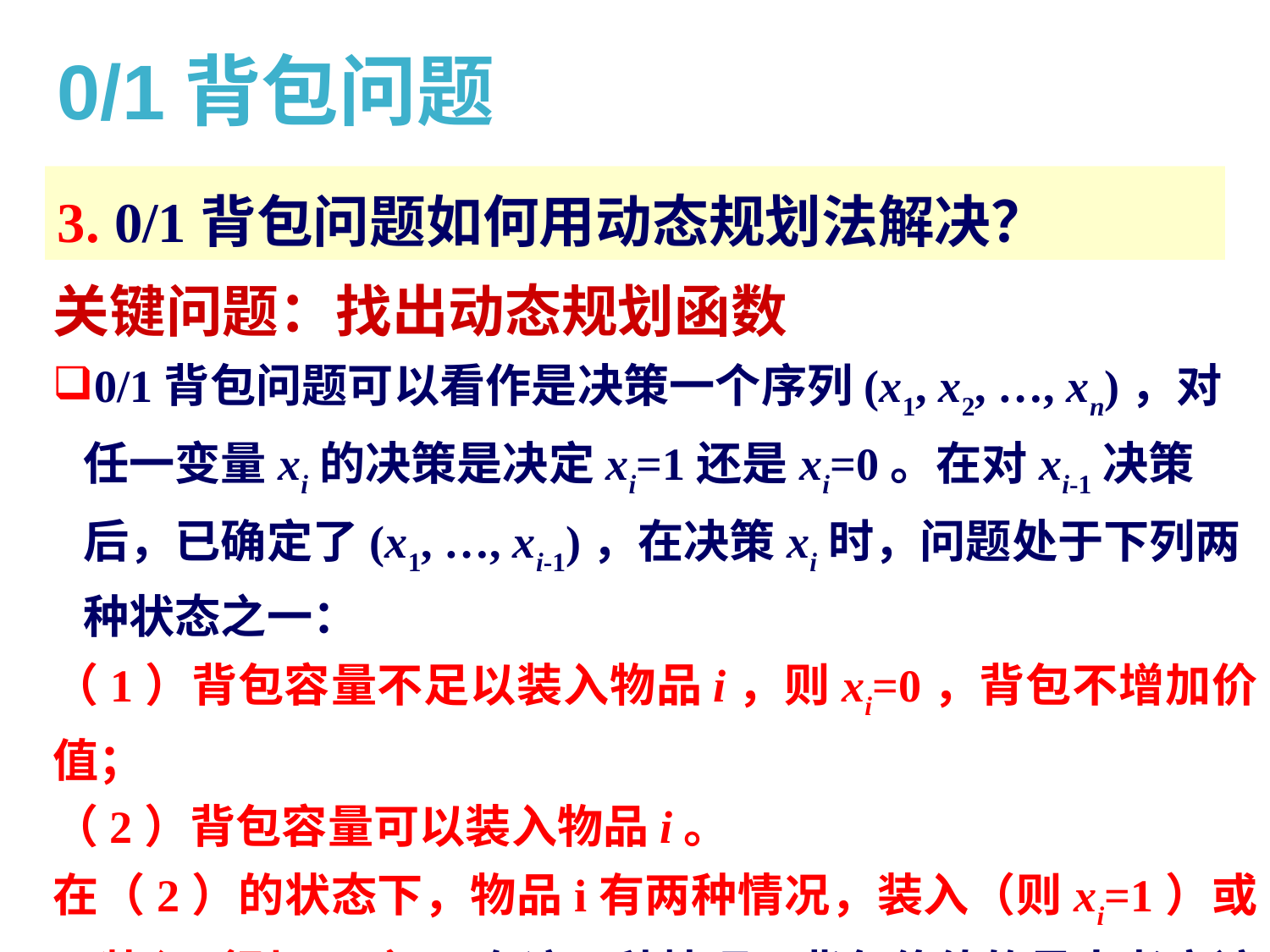

0/1背包问题
3. 0/1背包问题如何用动态规划法解决？
关键问题：找出动态规划函数
0/1背包问题可以看作是决策一个序列(x1, x2, …, xn)，对任一变量xi的决策是决定xi=1还是xi=0。在对xi-1决策后，已确定了(x1, …, xi-1)，在决策xi时，问题处于下列两种状态之一：
（1）背包容量不足以装入物品i，则xi=0，背包不增加价值；
（2）背包容量可以装入物品i。
在（2）的状态下，物品i有两种情况，装入（则xi=1）或不装入（则xi=0）。在这两种情况下背包价值的最大者应该是对xi决策后的背包价值。